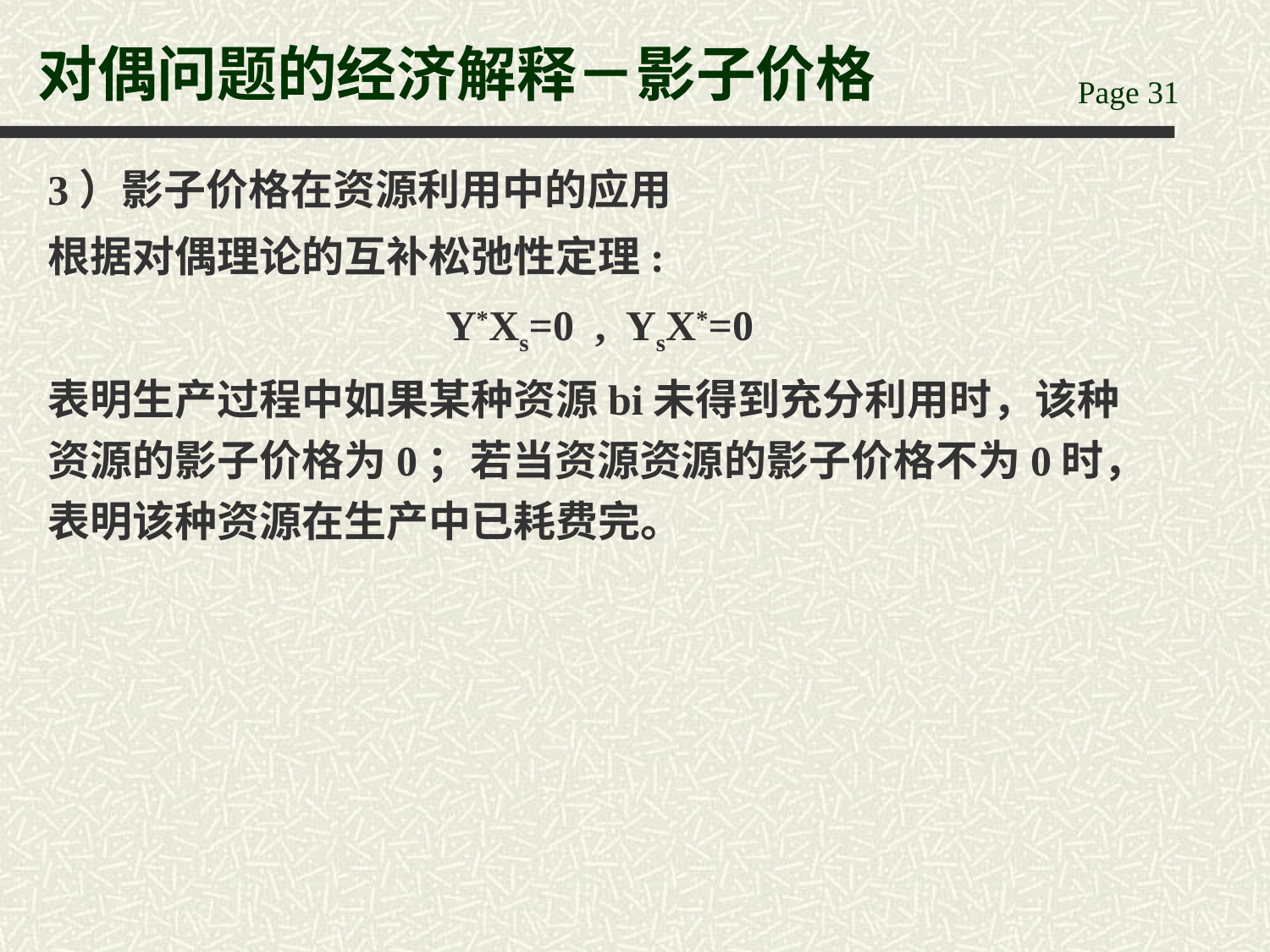

# 对偶问题的经济解释－影子价格
3）影子价格在资源利用中的应用
根据对偶理论的互补松弛性定理:
Y*Xs=0  ,  YsX*=0
表明生产过程中如果某种资源bi未得到充分利用时，该种资源的影子价格为0；若当资源资源的影子价格不为0时，表明该种资源在生产中已耗费完。